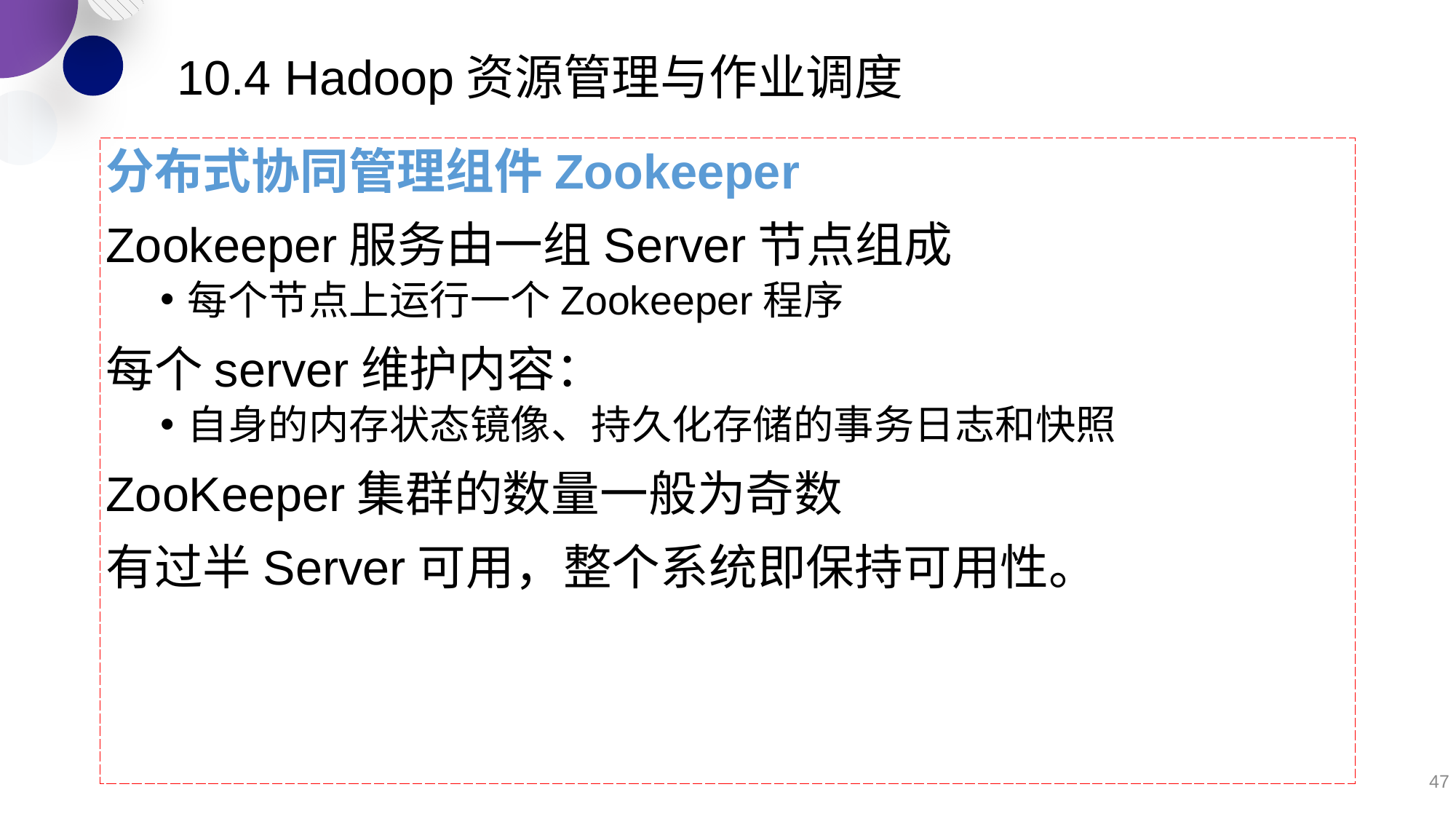

# 10.4 Hadoop资源管理与作业调度
分布式协同管理组件Zookeeper
Zookeeper服务由一组Server节点组成
每个节点上运行一个Zookeeper程序
每个server维护内容：
自身的内存状态镜像、持久化存储的事务日志和快照
ZooKeeper集群的数量一般为奇数
有过半Server可用，整个系统即保持可用性。

47